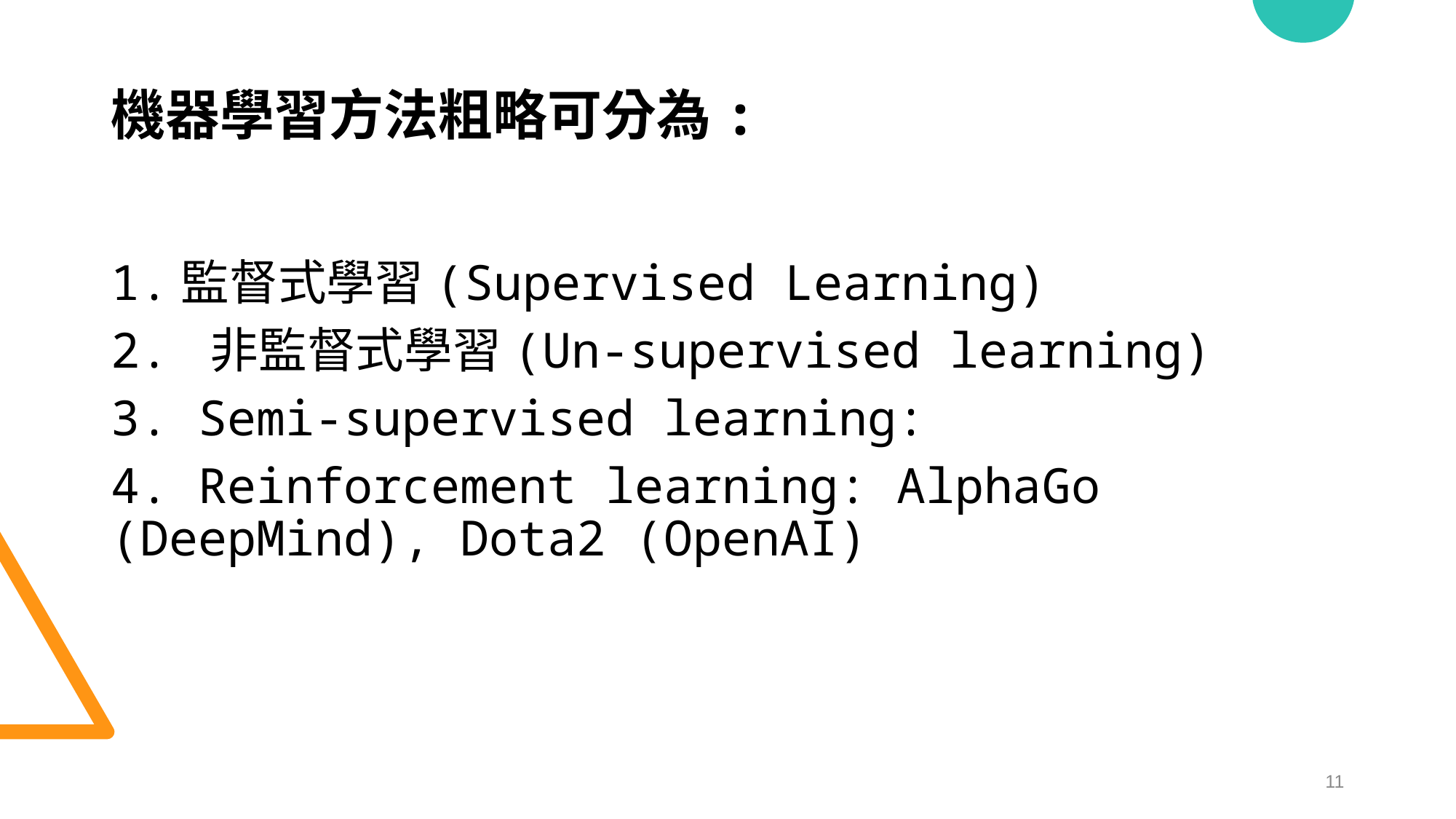

# 機器學習方法粗略可分為:
1.監督式學習(Supervised Learning)
2. 非監督式學習(Un-supervised learning)
3. Semi-supervised learning:
4. Reinforcement learning: AlphaGo (DeepMind), Dota2 (OpenAI)
11